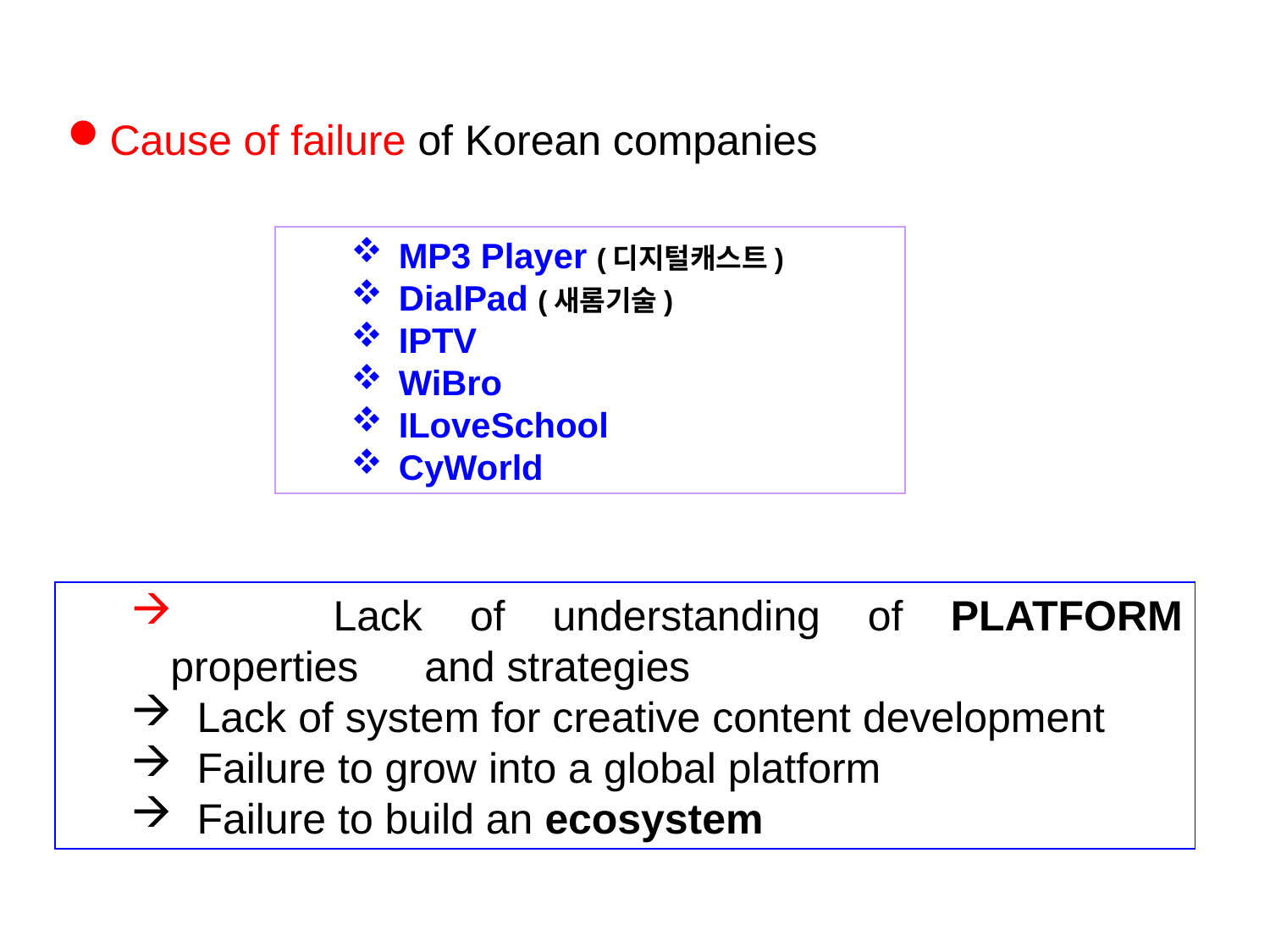

Cause of failure of Korean companies
MP3 Player (디지털캐스트)
DialPad (새롬기술)
IPTV
WiBro
ILoveSchool
CyWorld

 	Lack of understanding of PLATFORM properties 	and strategies
  Lack of system for creative content development
  Failure to grow into a global platform
  Failure to build an ecosystem